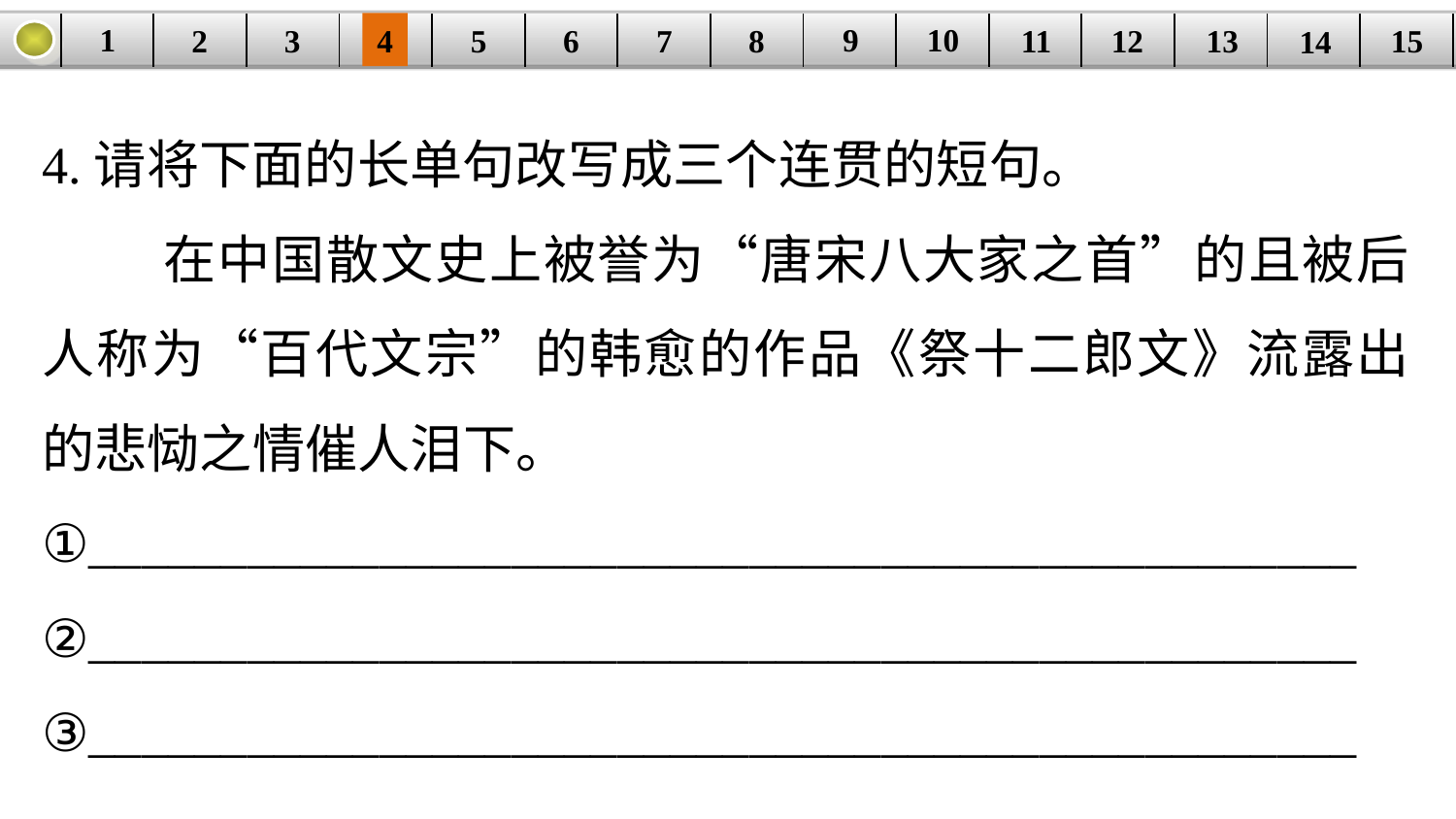

9
10
1
3
4
5
6
8
11
2
12
15
|  |  |  |  |  |  |  |  |  |  |  |  |  |  |  |
| --- | --- | --- | --- | --- | --- | --- | --- | --- | --- | --- | --- | --- | --- | --- |
7
13
14

4.请将下面的长单句改写成三个连贯的短句。
        在中国散文史上被誉为“唐宋八大家之首”的且被后人称为“百代文宗”的韩愈的作品《祭十二郎文》流露出的悲恸之情催人泪下。
①________________________________________________
②________________________________________________
③________________________________________________